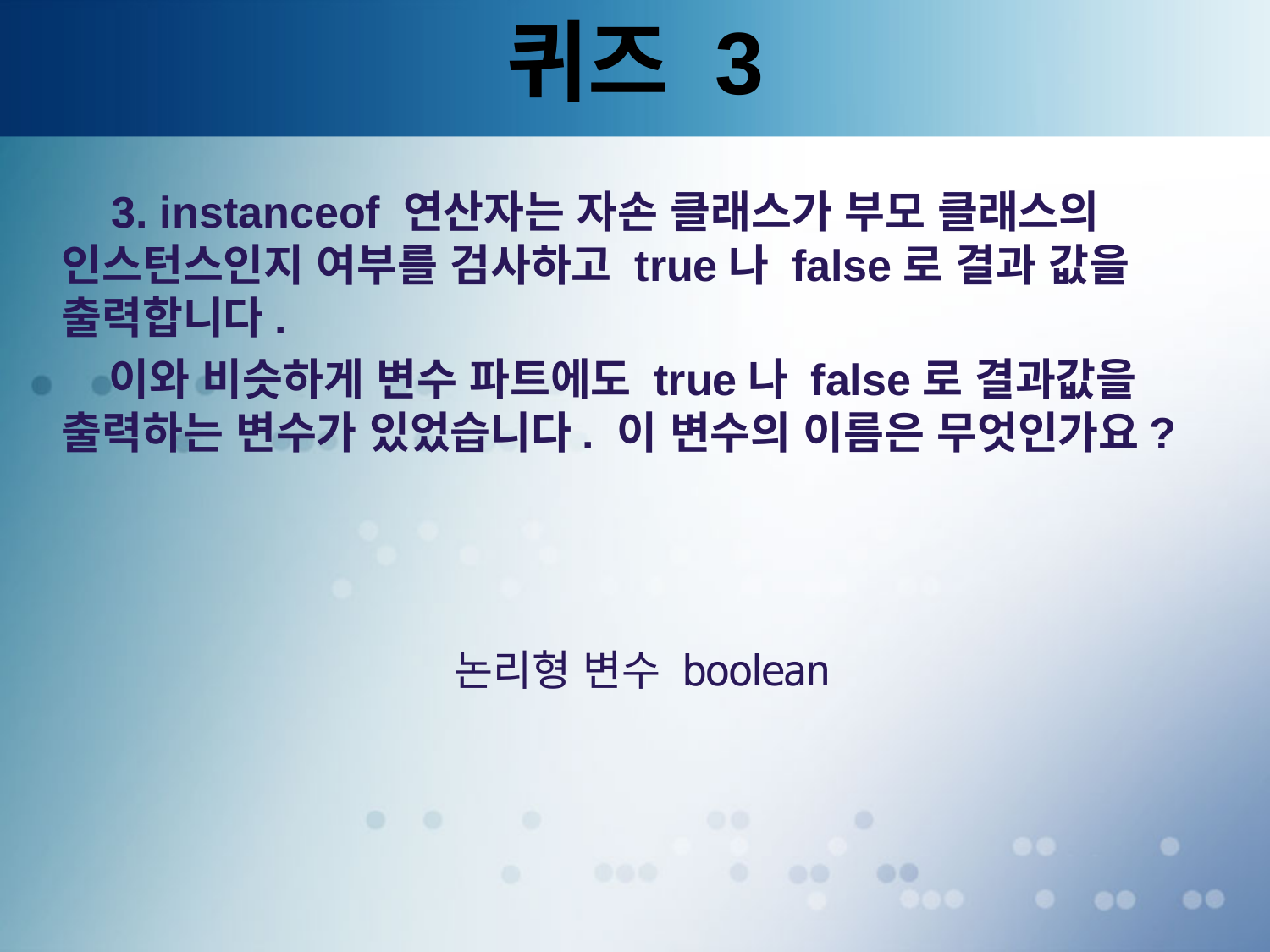

퀴즈 3
    3. instanceof 연산자는 자손 클래스가 부모 클래스의 인스턴스인지 여부를 검사하고 true나 false로 결과 값을 출력합니다.
   이와 비슷하게 변수 파트에도 true나 false로 결과값을 출력하는 변수가 있었습니다. 이 변수의 이름은 무엇인가요?

논리형 변수 boolean